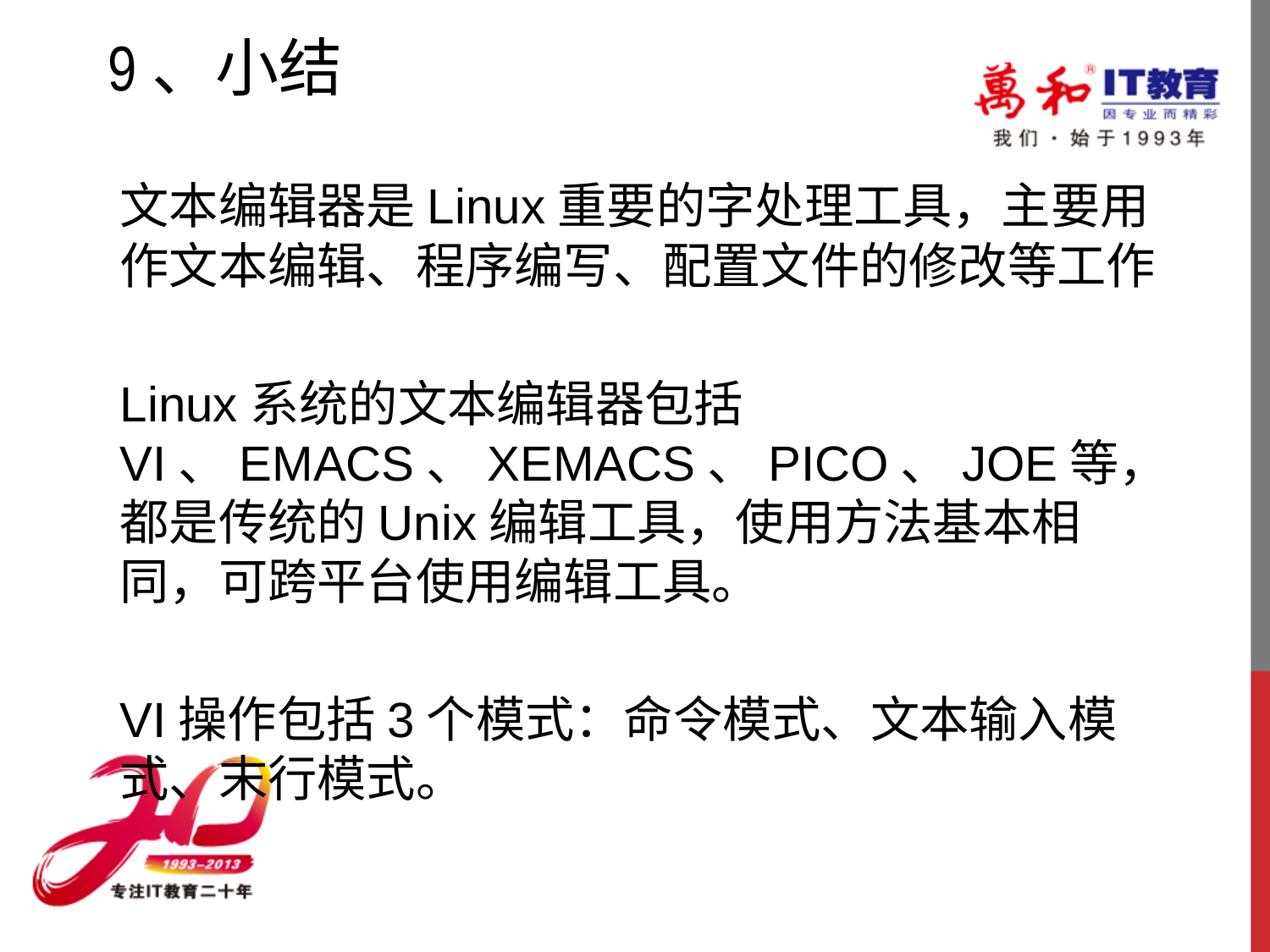

# 9、小结
文本编辑器是Linux重要的字处理工具，主要用作文本编辑、程序编写、配置文件的修改等工作

Linux系统的文本编辑器包括VI、EMACS、XEMACS、PICO、JOE等，都是传统的Unix编辑工具，使用方法基本相同，可跨平台使用编辑工具。

VI操作包括3个模式：命令模式、文本输入模式、末行模式。